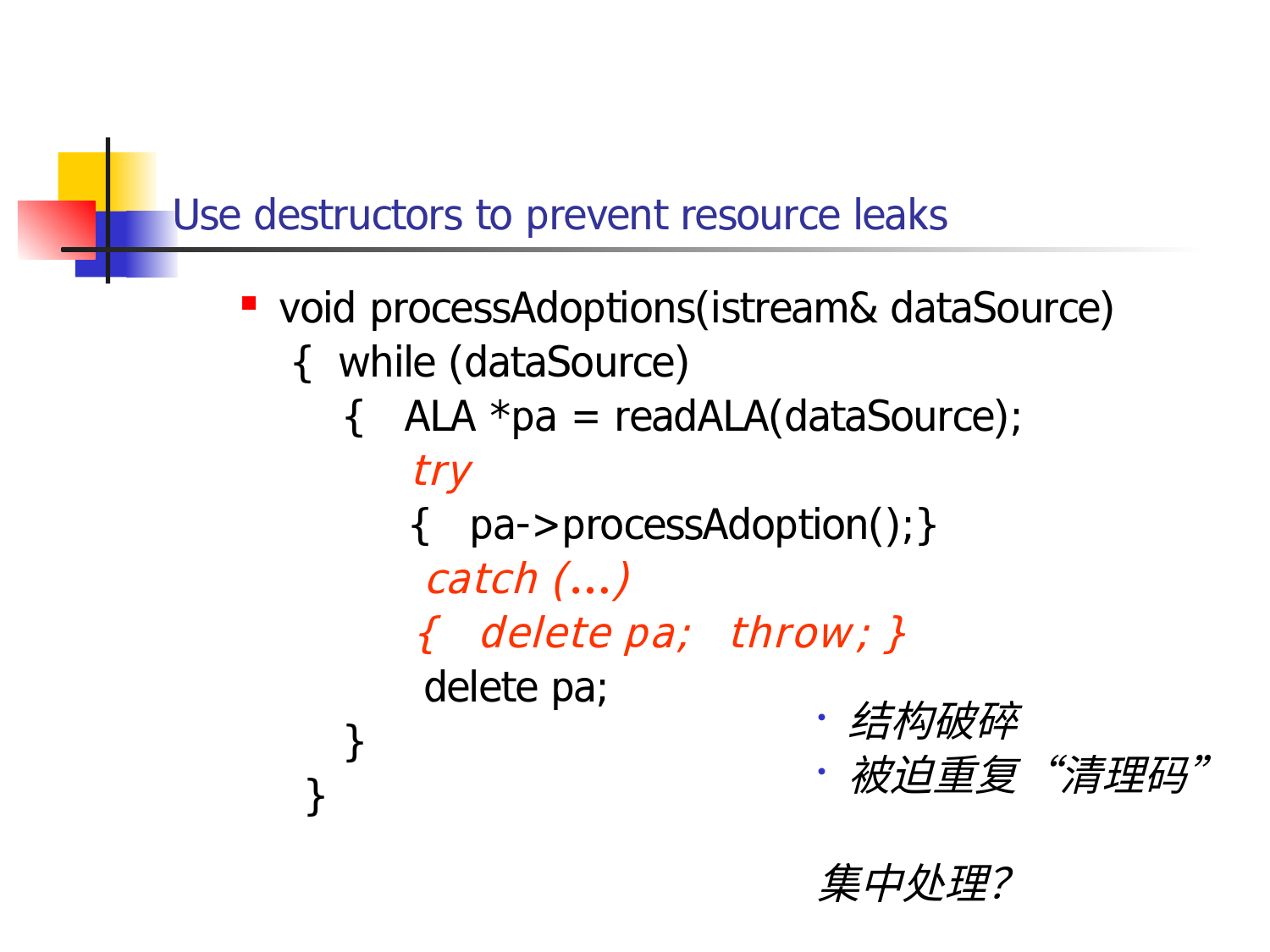

# Use destructors to prevent resource leaks
void processAdoptions(istream& dataSource)
    {  while (dataSource)
        {   ALA *pa = readALA(dataSource);
             try
             {   pa->processAdoption();}
              catch (…)
              {   delete pa;   throw; }
              delete pa;
        }
     }
结构破碎
被迫重复“清理码”

集中处理？